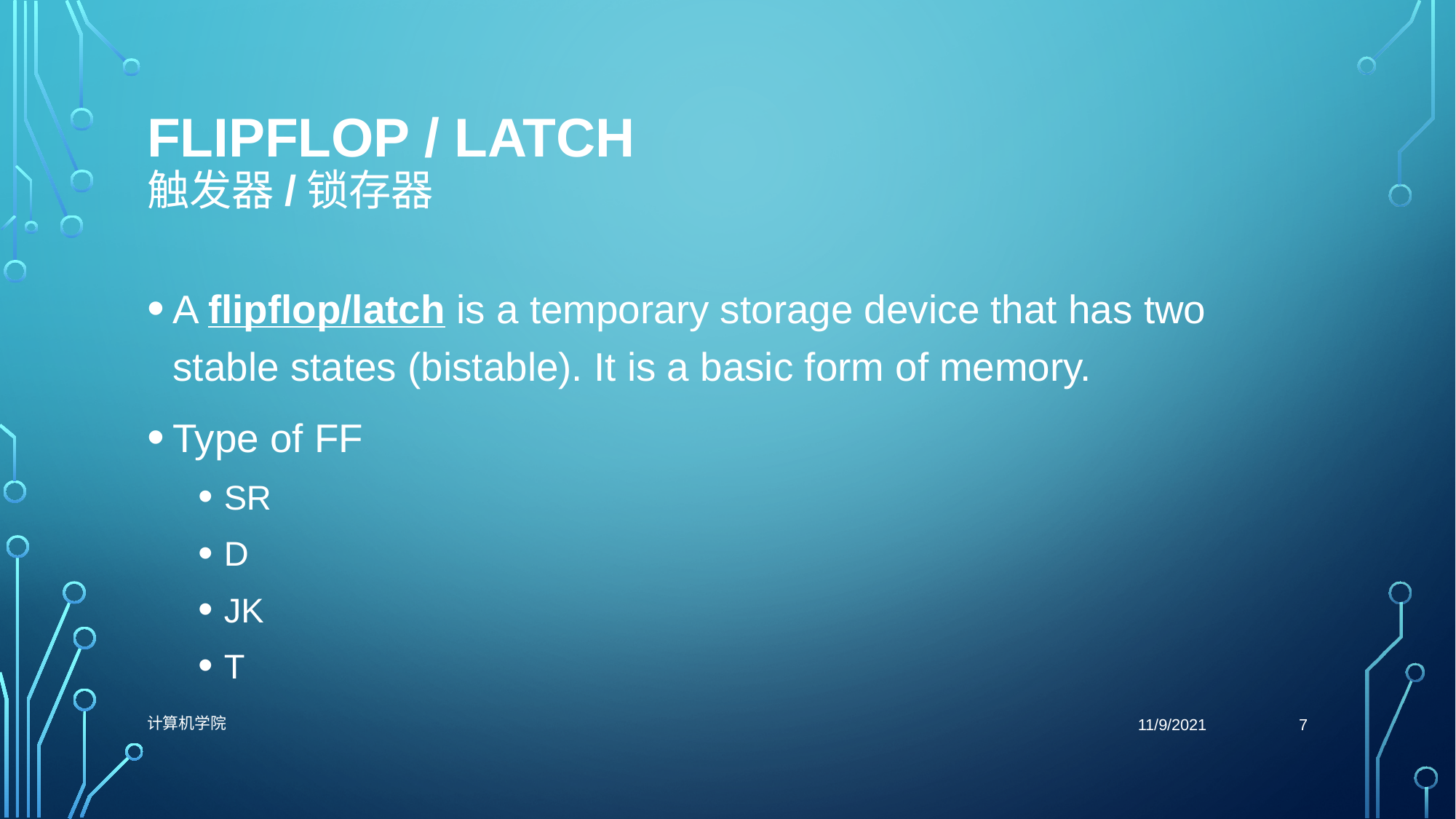

# FlipFlop / Latch 触发器/锁存器
A flipflop/latch is a temporary storage device that has two stable states (bistable). It is a basic form of memory.
Type of FF
SR
D
JK
T

7
计算机学院
11/9/2021